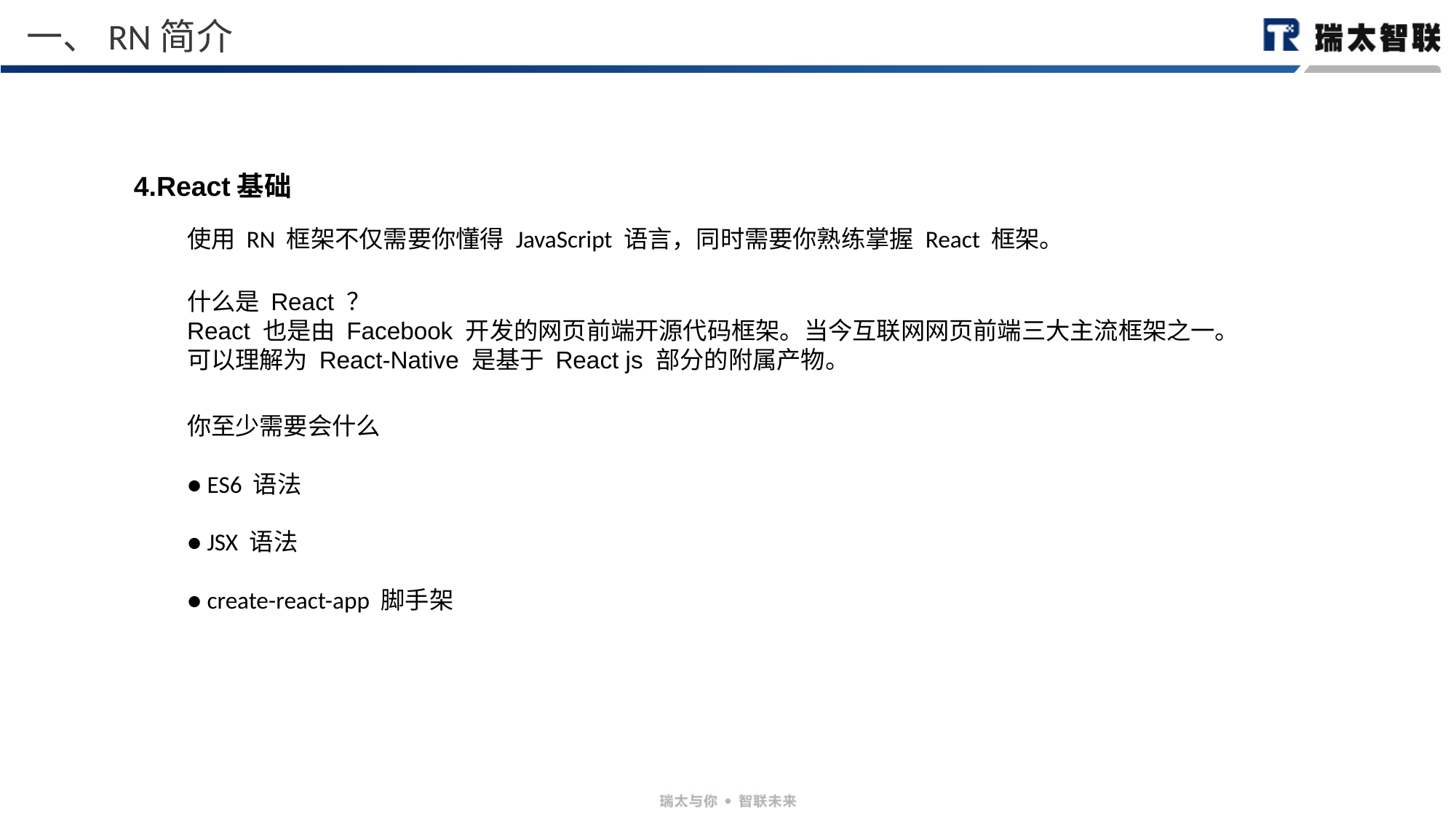

一、RN简介
4.React基础
使用 RN 框架不仅需要你懂得 JavaScript 语言，同时需要你熟练掌握 React 框架。
什么是 React ？
React 也是由 Facebook 开发的网页前端开源代码框架。当今互联网网页前端三大主流框架之一。
可以理解为 React-Native 是基于 React js 部分的附属产物。

你至少需要会什么

● ES6 语法

● JSX 语法

● create-react-app 脚手架